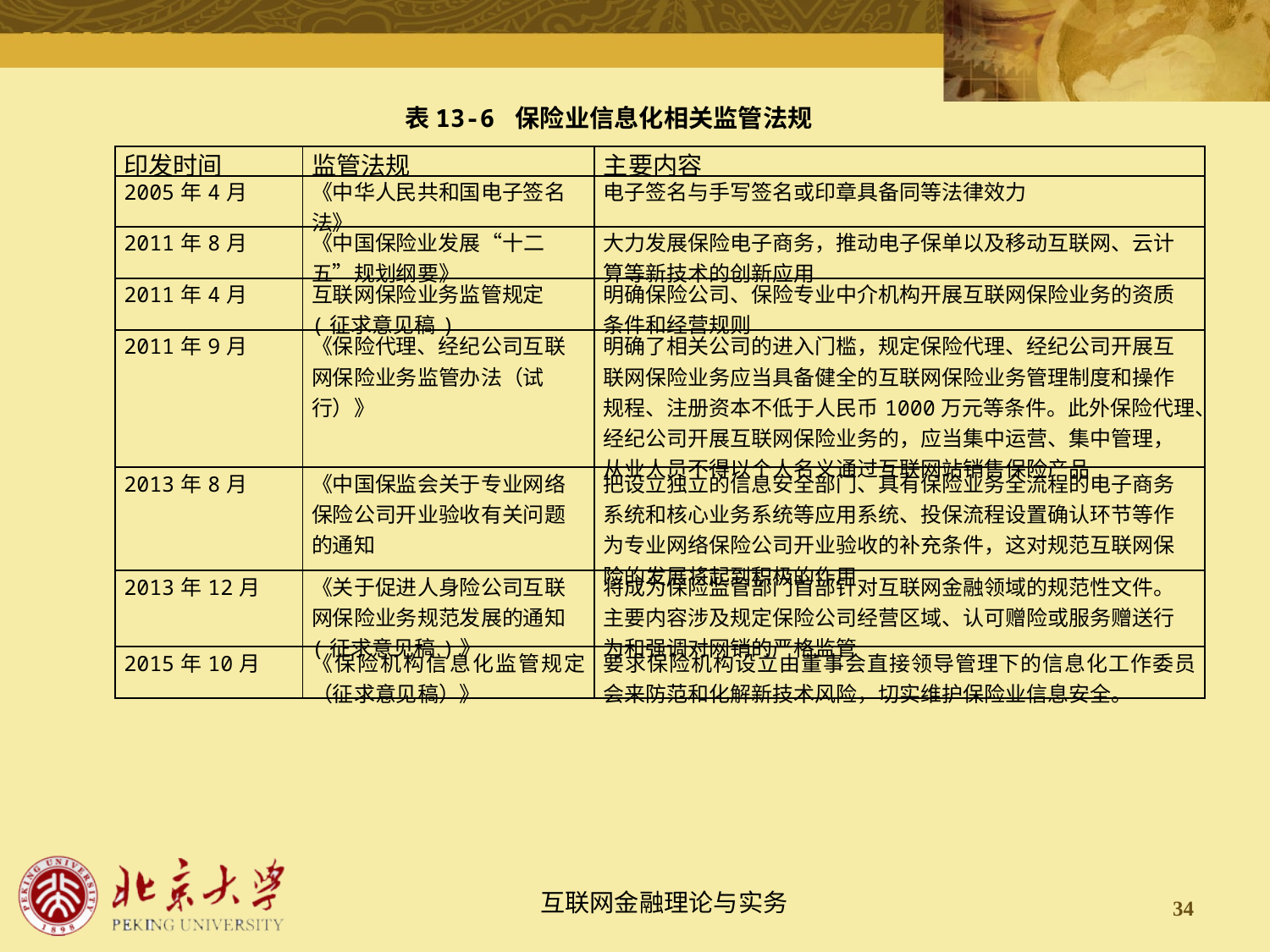

表13-6 保险业信息化相关监管法规
| 印发时间 | 监管法规 | 主要内容 |
| --- | --- | --- |
| 2005年4月 | 《中华人民共和国电子签名法》 | 电子签名与手写签名或印章具备同等法律效力 |
| 2011年8月 | 《中国保险业发展“十二五”规划纲要》 | 大力发展保险电子商务，推动电子保单以及移动互联网、云计算等新技术的创新应用 |
| 2011年4月 | 互联网保险业务监管规定(征求意见稿) | 明确保险公司、保险专业中介机构开展互联网保险业务的资质条件和经营规则 |
| 2011年9月 | 《保险代理、经纪公司互联网保险业务监管办法（试行）》 | 明确了相关公司的进入门槛，规定保险代理、经纪公司开展互联网保险业务应当具备健全的互联网保险业务管理制度和操作规程、注册资本不低于人民币1000万元等条件。此外保险代理、经纪公司开展互联网保险业务的，应当集中运营、集中管理，从业人员不得以个人名义通过互联网站销售保险产品 |
| 2013年8月 | 《中国保监会关于专业网络保险公司开业验收有关问题的通知 | 把设立独立的信息安全部门、具有保险业务全流程的电子商务系统和核心业务系统等应用系统、投保流程设置确认环节等作为专业网络保险公司开业验收的补充条件，这对规范互联网保险的发展将起到积极的作用 |
| 2013年12月 | 《关于促进人身险公司互联网保险业务规范发展的通知(征求意见稿)》 | 将成为保险监管部门首部针对互联网金融领域的规范性文件。主要内容涉及规定保险公司经营区域、认可赠险或服务赠送行为和强调对网销的严格监管 |
| 2015年10月 | 《保险机构信息化监管规定（征求意见稿）》 | 要求保险机构设立由董事会直接领导管理下的信息化工作委员会来防范和化解新技术风险，切实维护保险业信息安全。 |
34